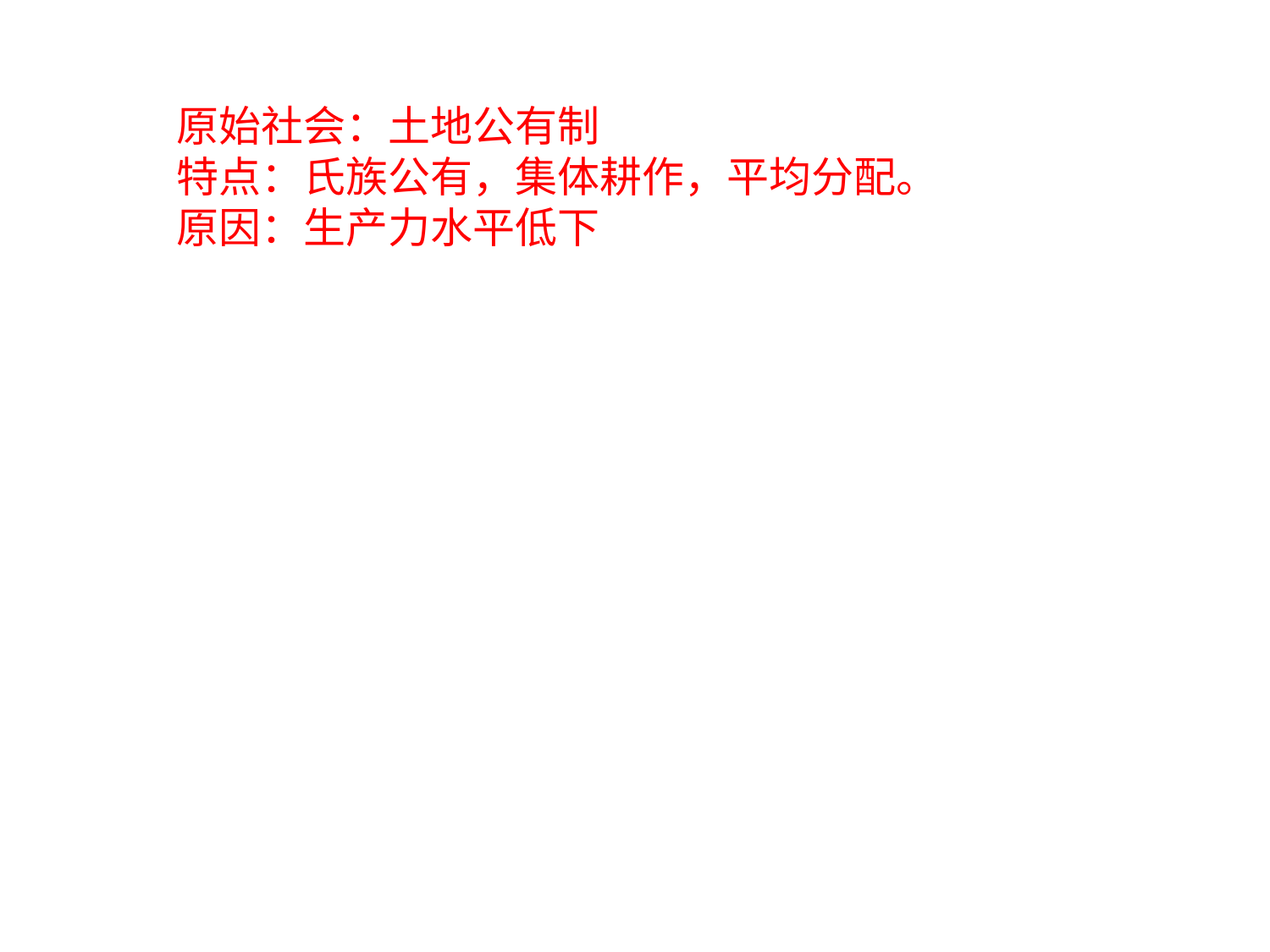

原始社会：土地公有制
特点：氏族公有，集体耕作，平均分配。
原因：生产力水平低下